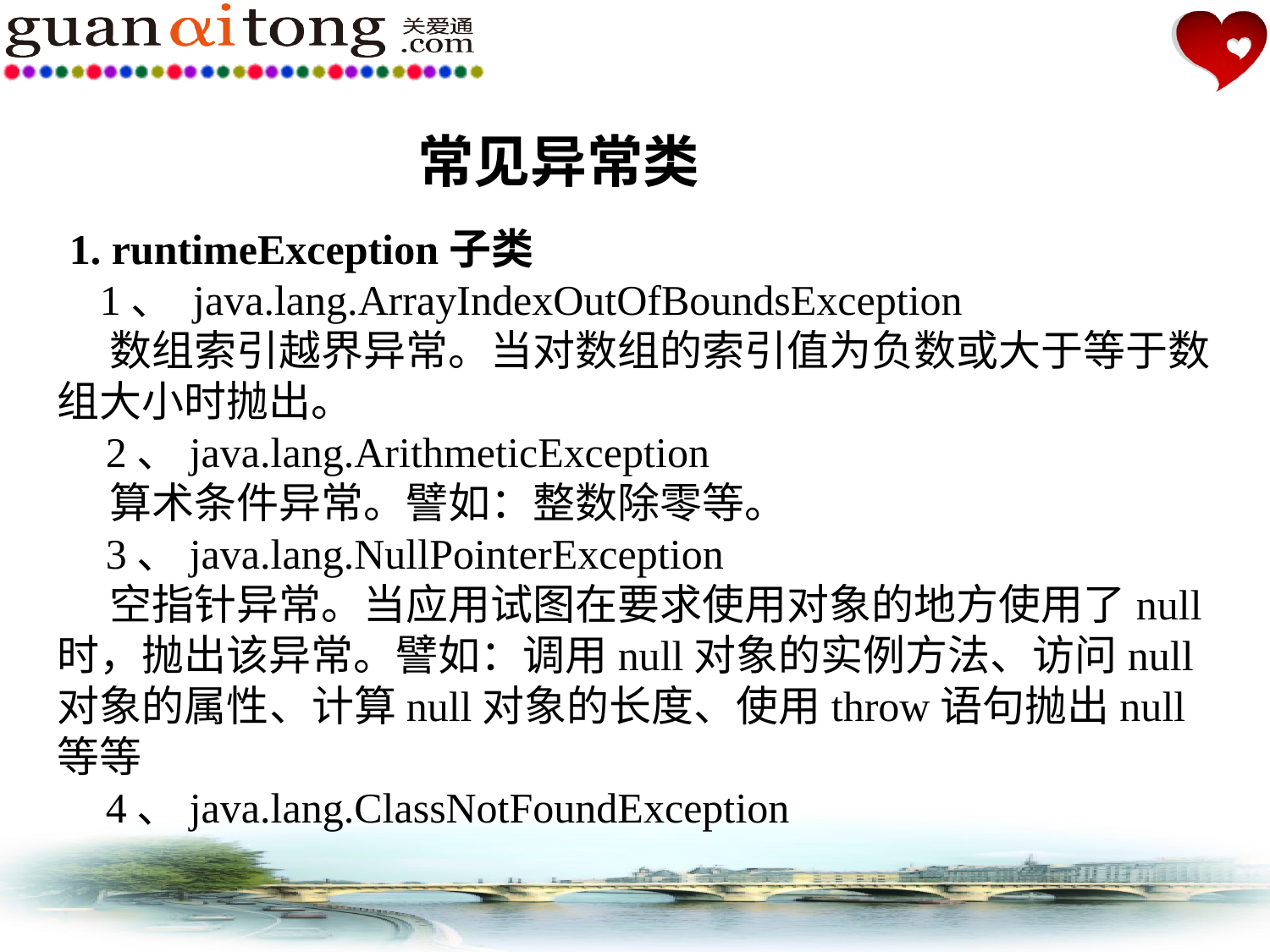

常见异常类
 1. runtimeException子类
    1、 java.lang.ArrayIndexOutOfBoundsException
    数组索引越界异常。当对数组的索引值为负数或大于等于数组大小时抛出。
    2、java.lang.ArithmeticException
    算术条件异常。譬如：整数除零等。
    3、java.lang.NullPointerException
    空指针异常。当应用试图在要求使用对象的地方使用了null时，抛出该异常。譬如：调用null对象的实例方法、访问null对象的属性、计算null对象的长度、使用throw语句抛出null等等
    4、java.lang.ClassNotFoundException